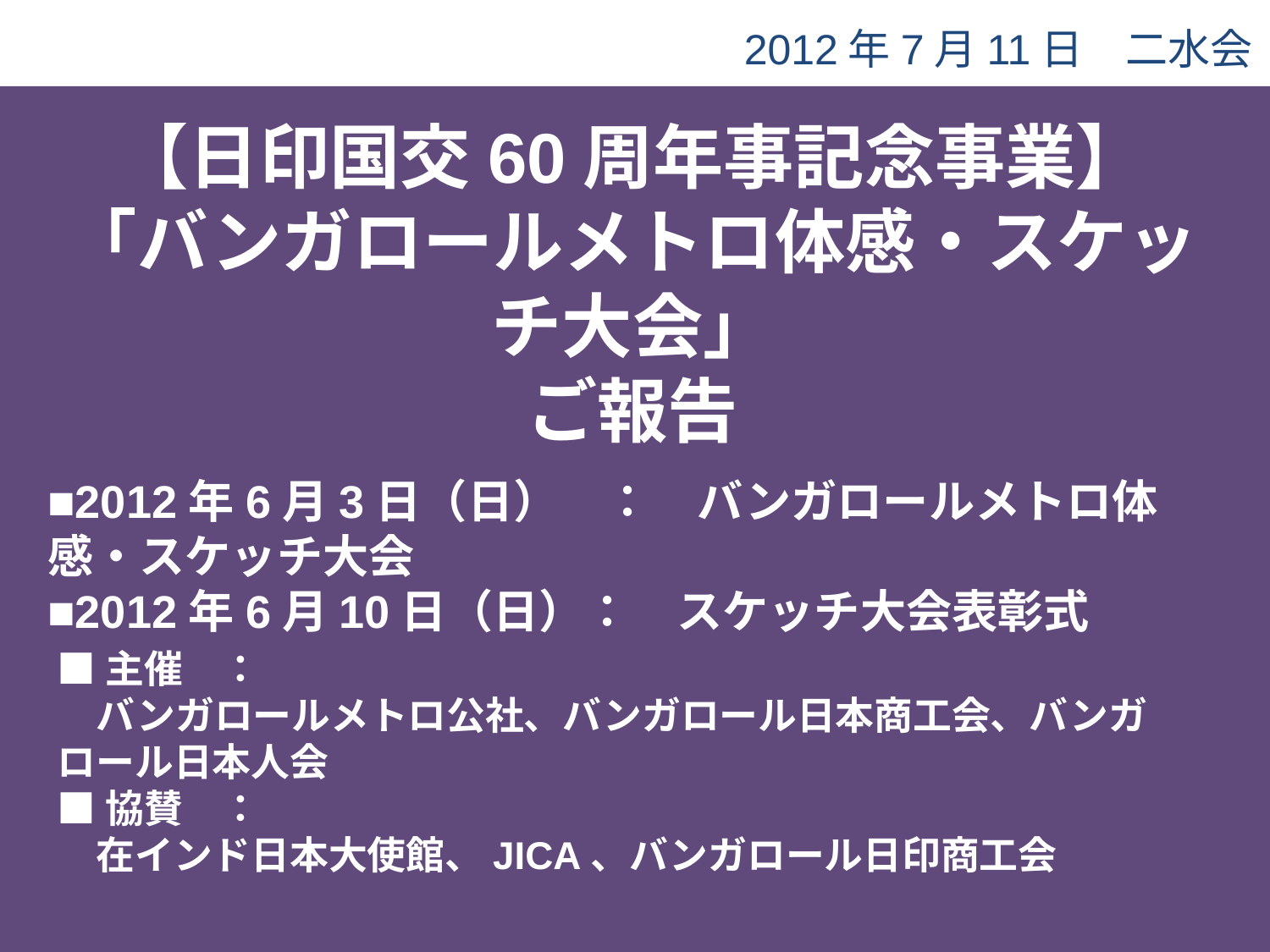

2012年7月11日　二水会

【日印国交60周年事記念事業】
「バンガロールメトロ体感・スケッチ大会」
ご報告
■2012年6月3日（日）　：　バンガロールメトロ体感・スケッチ大会
■2012年6月10日（日）：　スケッチ大会表彰式
■主催　：
　バンガロールメトロ公社、バンガロール日本商工会、バンガロール日本人会
■協賛　：
　在インド日本大使館、JICA、バンガロール日印商工会